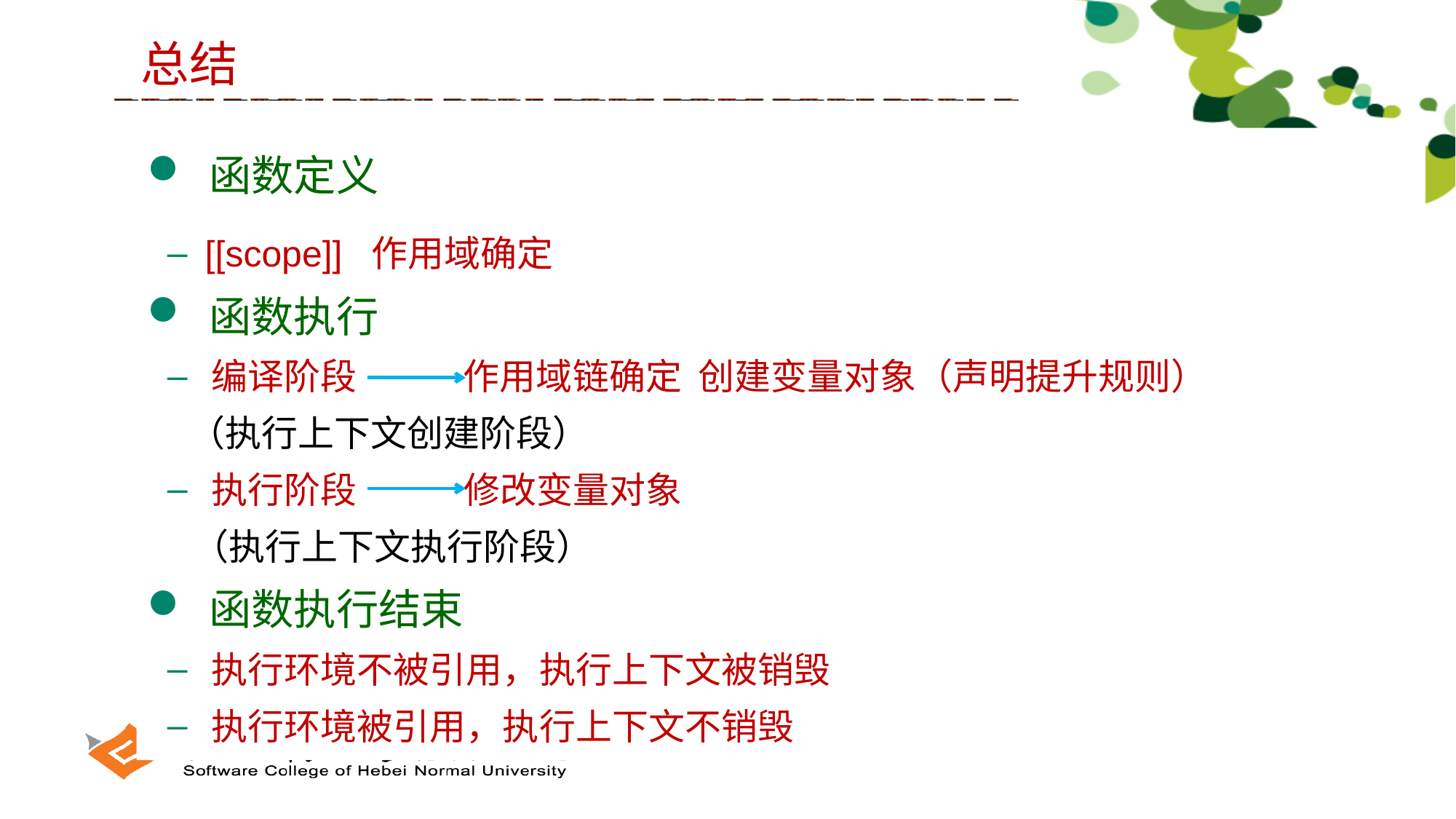

总结
 函数定义
 [[scope]]  作用域确定
 函数执行
 编译阶段             作用域链确定  创建变量对象（声明提升规则）
    （执行上下文创建阶段）
 执行阶段             修改变量对象
  （执行上下文执行阶段）
 函数执行结束
 执行环境不被引用，执行上下文被销毁
 执行环境被引用，执行上下文不销毁